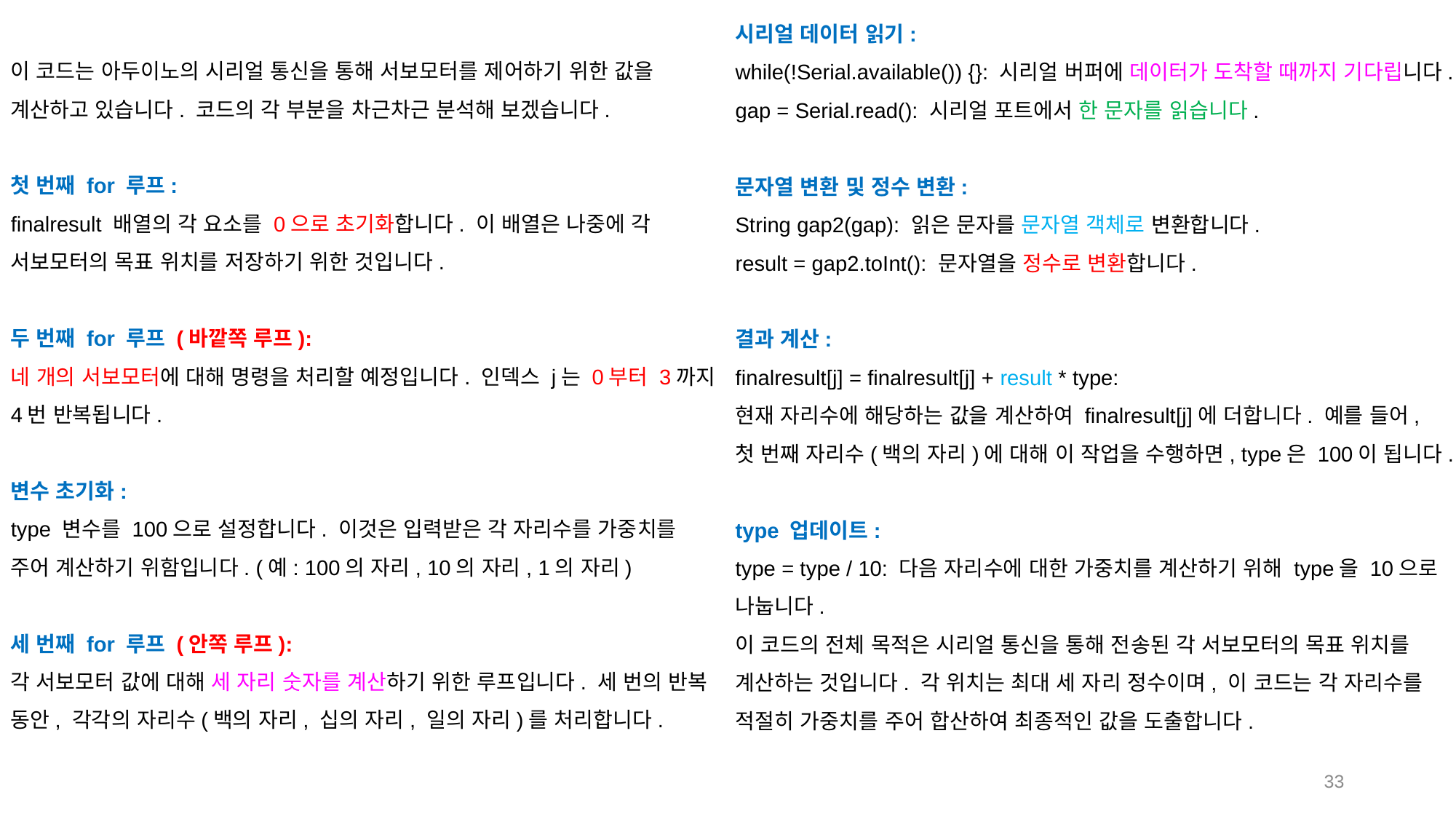

시리얼 데이터 읽기:
while(!Serial.available()) {}: 시리얼 버퍼에 데이터가 도착할 때까지 기다립니다.
gap = Serial.read(): 시리얼 포트에서 한 문자를 읽습니다.

문자열 변환 및 정수 변환:
String gap2(gap): 읽은 문자를 문자열 객체로 변환합니다.
result = gap2.toInt(): 문자열을 정수로 변환합니다.

결과 계산:
finalresult[j] = finalresult[j] + result * type:
현재 자리수에 해당하는 값을 계산하여 finalresult[j]에 더합니다. 예를 들어, 첫 번째 자리수(백의 자리)에 대해 이 작업을 수행하면, type은 100이 됩니다.

type 업데이트:
type = type / 10: 다음 자리수에 대한 가중치를 계산하기 위해 type을 10으로 나눕니다.
이 코드의 전체 목적은 시리얼 통신을 통해 전송된 각 서보모터의 목표 위치를 계산하는 것입니다. 각 위치는 최대 세 자리 정수이며, 이 코드는 각 자리수를 적절히 가중치를 주어 합산하여 최종적인 값을 도출합니다.

이 코드는 아두이노의 시리얼 통신을 통해 서보모터를 제어하기 위한 값을 계산하고 있습니다. 코드의 각 부분을 차근차근 분석해 보겠습니다.

첫 번째 for 루프:
finalresult 배열의 각 요소를 0으로 초기화합니다. 이 배열은 나중에 각 서보모터의 목표 위치를 저장하기 위한 것입니다.

두 번째 for 루프 (바깥쪽 루프):
네 개의 서보모터에 대해 명령을 처리할 예정입니다. 인덱스 j는 0부터 3까지 4번 반복됩니다.

변수 초기화:
type 변수를 100으로 설정합니다. 이것은 입력받은 각 자리수를 가중치를 주어 계산하기 위함입니다. (예: 100의 자리, 10의 자리, 1의 자리)

세 번째 for 루프 (안쪽 루프):
각 서보모터 값에 대해 세 자리 숫자를 계산하기 위한 루프입니다. 세 번의 반복 동안, 각각의 자리수(백의 자리, 십의 자리, 일의 자리)를 처리합니다.
33